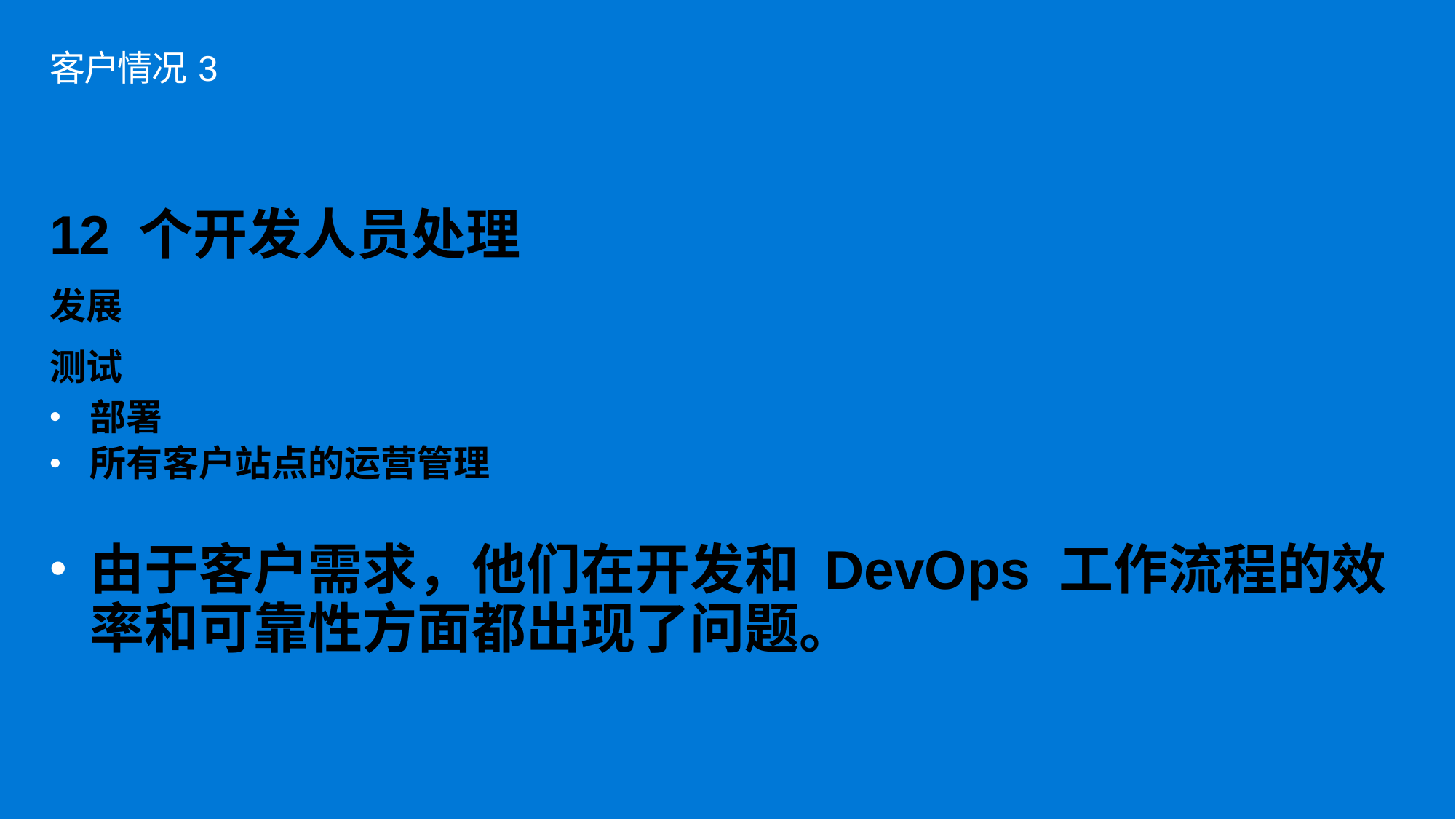

# 客户情况 3

12 个开发人员处理
发展
测试
部署
所有客户站点的运营管理

由于客户需求，他们在开发和 DevOps 工作流程的效率和可靠性方面都出现了问题。